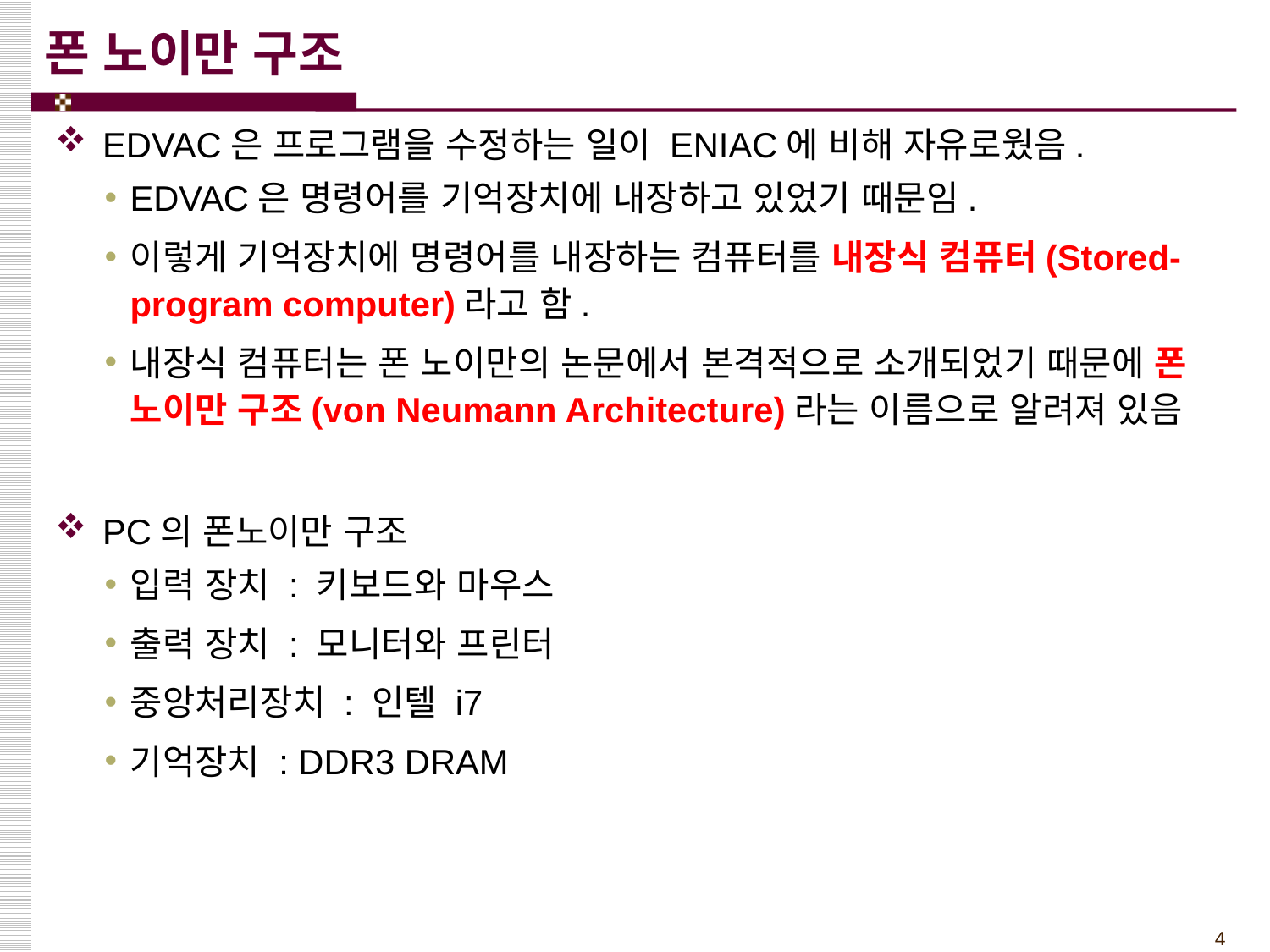

# 폰 노이만 구조
EDVAC은 프로그램을 수정하는 일이 ENIAC에 비해 자유로웠음.
EDVAC은 명령어를 기억장치에 내장하고 있었기 때문임.
이렇게 기억장치에 명령어를 내장하는 컴퓨터를 내장식 컴퓨터(Stored-program computer)라고 함.
내장식 컴퓨터는 폰 노이만의 논문에서 본격적으로 소개되었기 때문에 폰 노이만 구조(von Neumann Architecture)라는 이름으로 알려져 있음

PC의 폰노이만 구조
입력 장치 : 키보드와 마우스
출력 장치 : 모니터와 프린터
중앙처리장치 : 인텔 i7
기억장치 : DDR3 DRAM